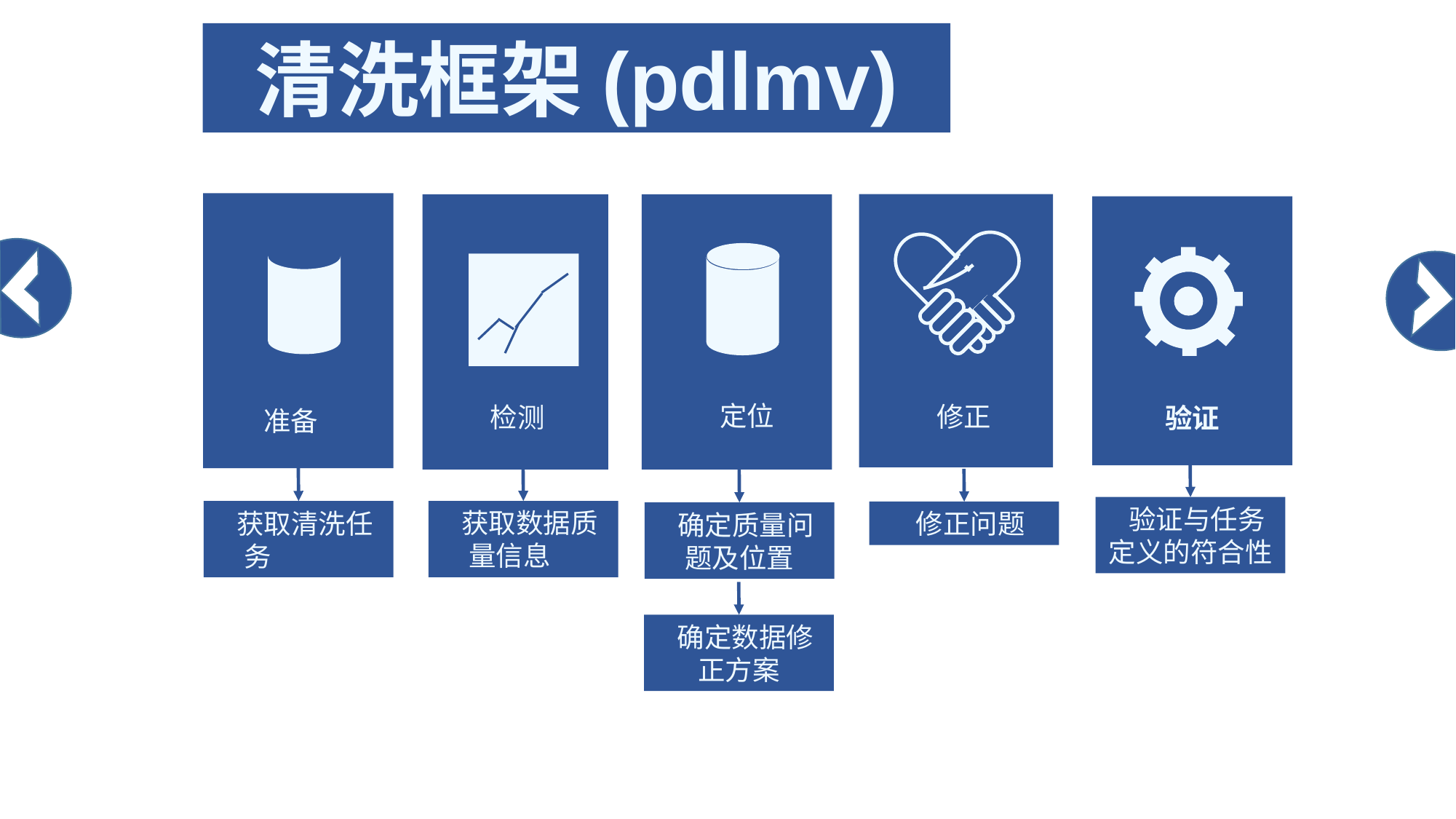

清洗框架(pdlmv)

  准备

修正

定位

检测

验证

 验证与任务定义的符合性
 获取数据质量信息
 获取清洗任务
 修正问题
 确定质量问题及位置
 确定数据修正方案